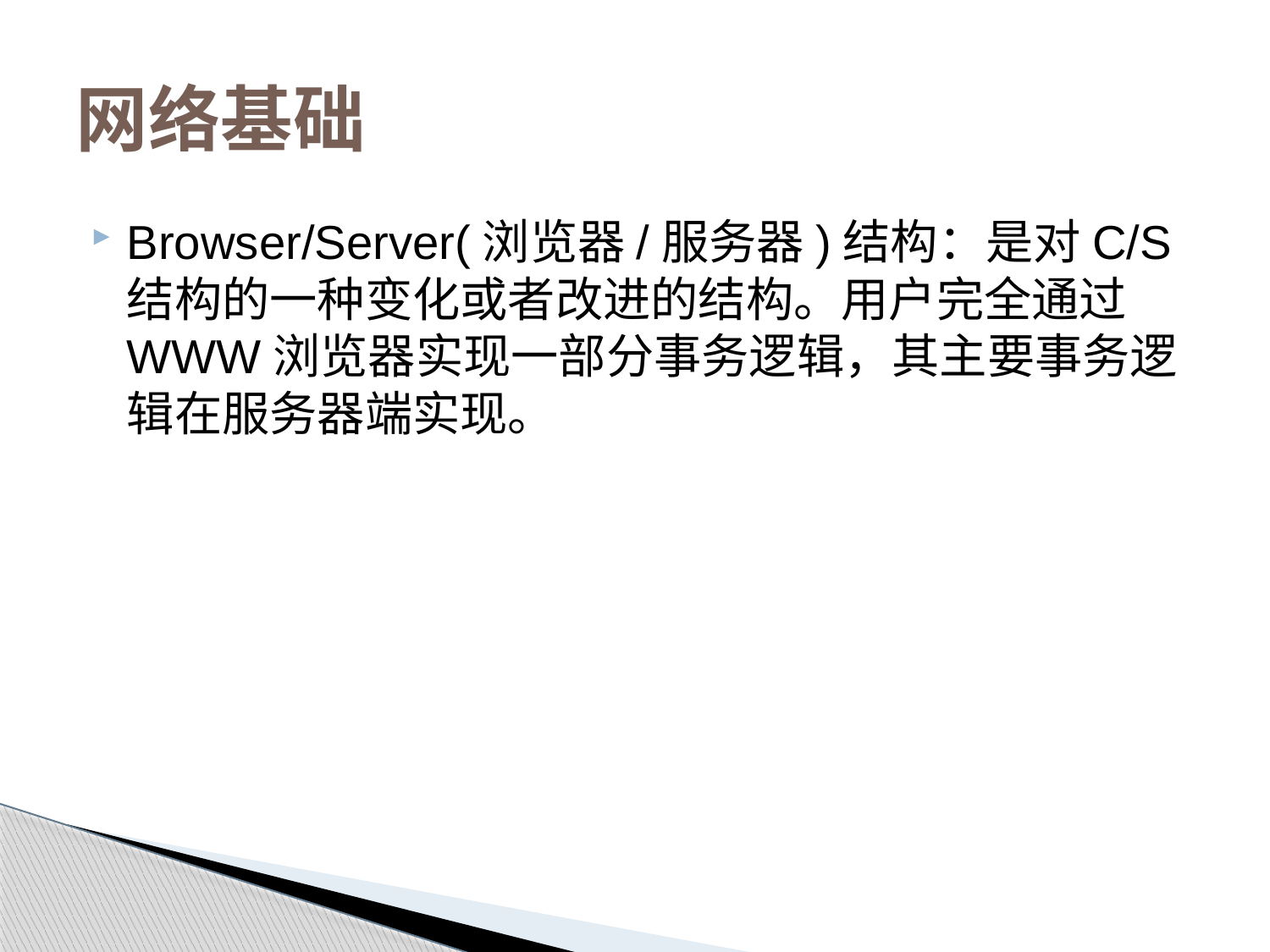

# 网络基础
Browser/Server(浏览器/服务器)结构：是对C/S结构的一种变化或者改进的结构。用户完全通过WWW浏览器实现一部分事务逻辑，其主要事务逻辑在服务器端实现。